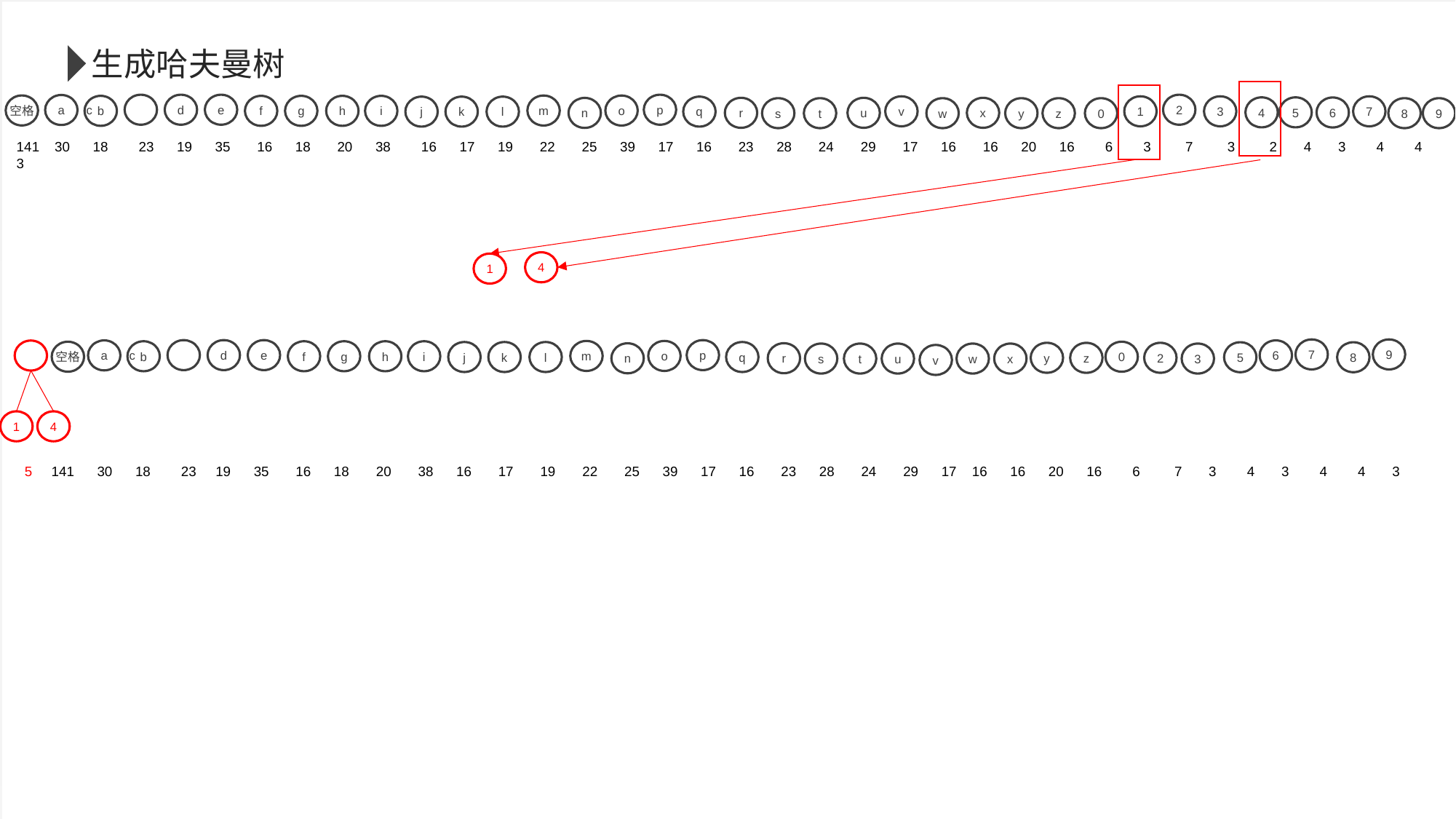

生成哈夫曼树

p
2
e
c
d
a
空格
m
o
b
f
g
h
i
1
3
7
v
q
j
k
l
4
5
6
r
u
x
n
0
8
9
y
w
z
s
t
141    30      18        23      19      35       16      18       20      38        16      17      19       22       25      39      17      16       23      28       24       29       17      16       16      20      16        6        3         7         3         2       4       3        4        4     3
4
1
9
7
p
e
c
d
6
a

m
o
b
f
g
h
i
0
空格
q
j
k
l
5
8
y
2
z
r
n
u
w
x
3
t
s
v
1
4
   5     141      30      18        23     19      35       16      18       20       38      16       17       19       22       25      39      17      16       23      28       24       29      17    16      16      20      16        6         7       3        4       3        4        4       3